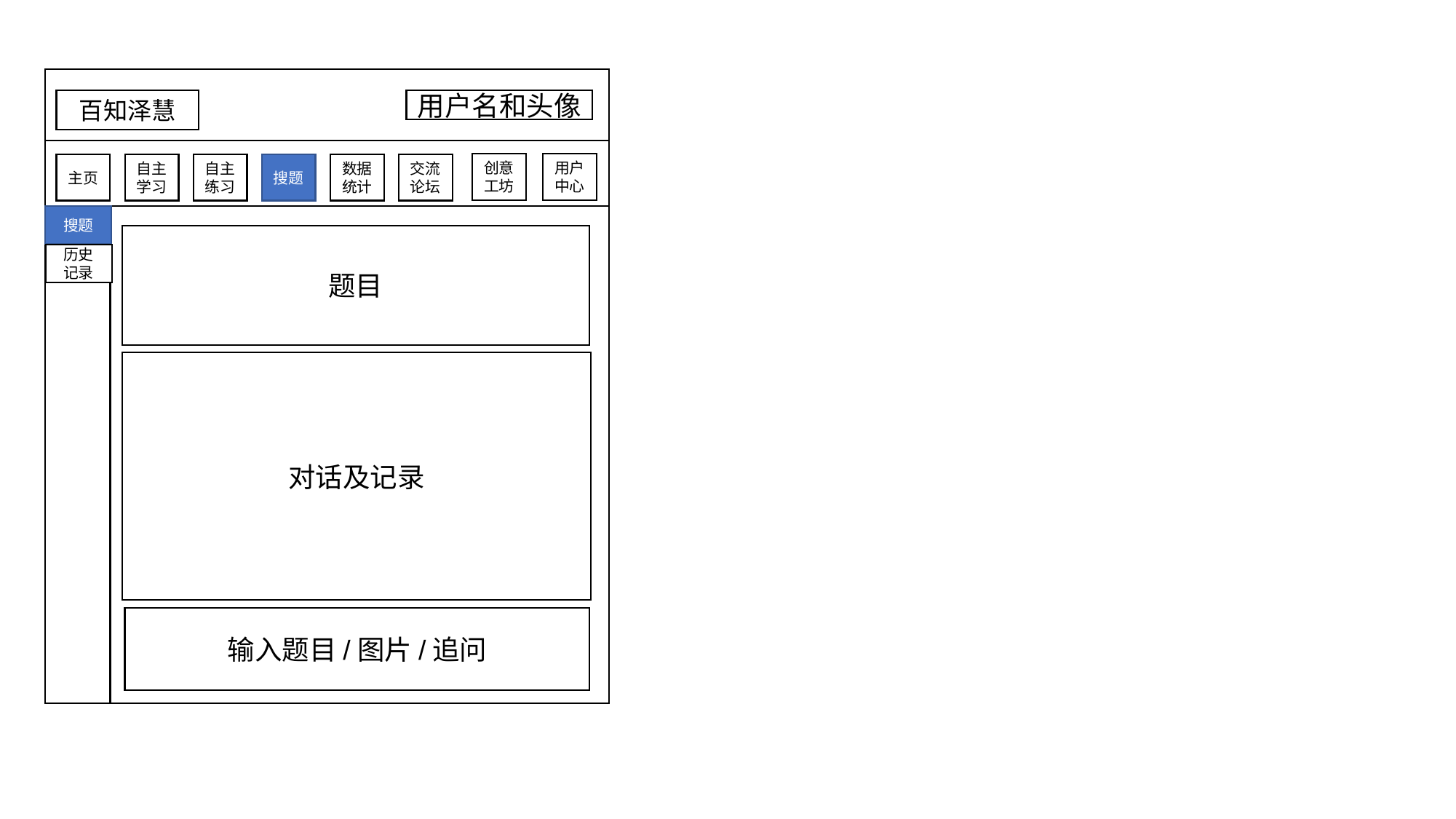

百知泽慧
用户名和头像
用户中心
主页
自主学习
自主练习
搜题
数据统计
交流论坛
创意工坊
搜题
题目
历史记录
对话及记录
输入题目/图片/追问